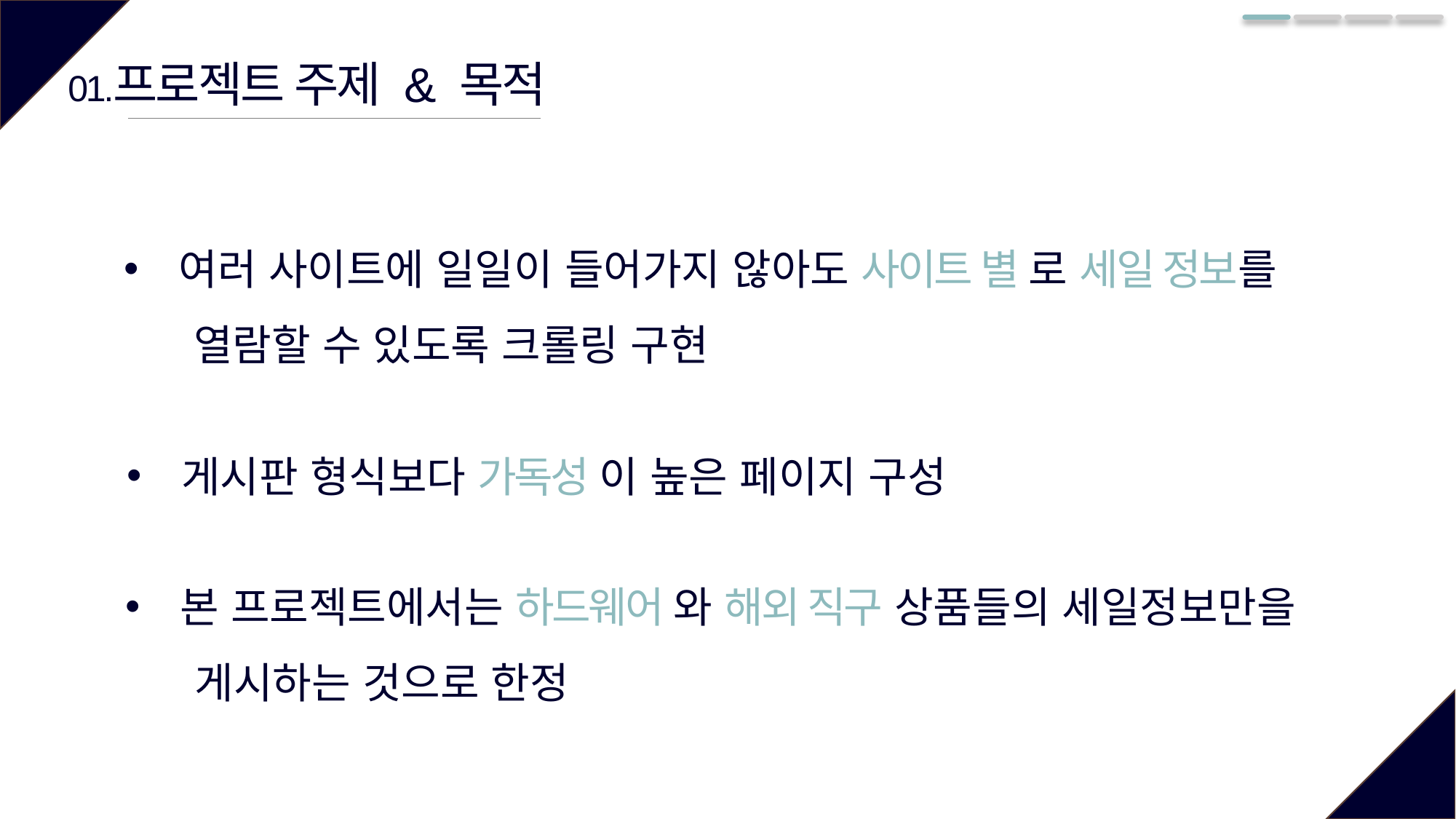

프로젝트 주제 & 목적
01.
여러 사이트에 일일이 들어가지 않아도 사이트 별 로 세일 정보를
     열람할 수 있도록 크롤링 구현
게시판 형식보다 가독성 이 높은 페이지 구성
본 프로젝트에서는 하드웨어 와 해외 직구 상품들의 세일정보만을
     게시하는 것으로 한정